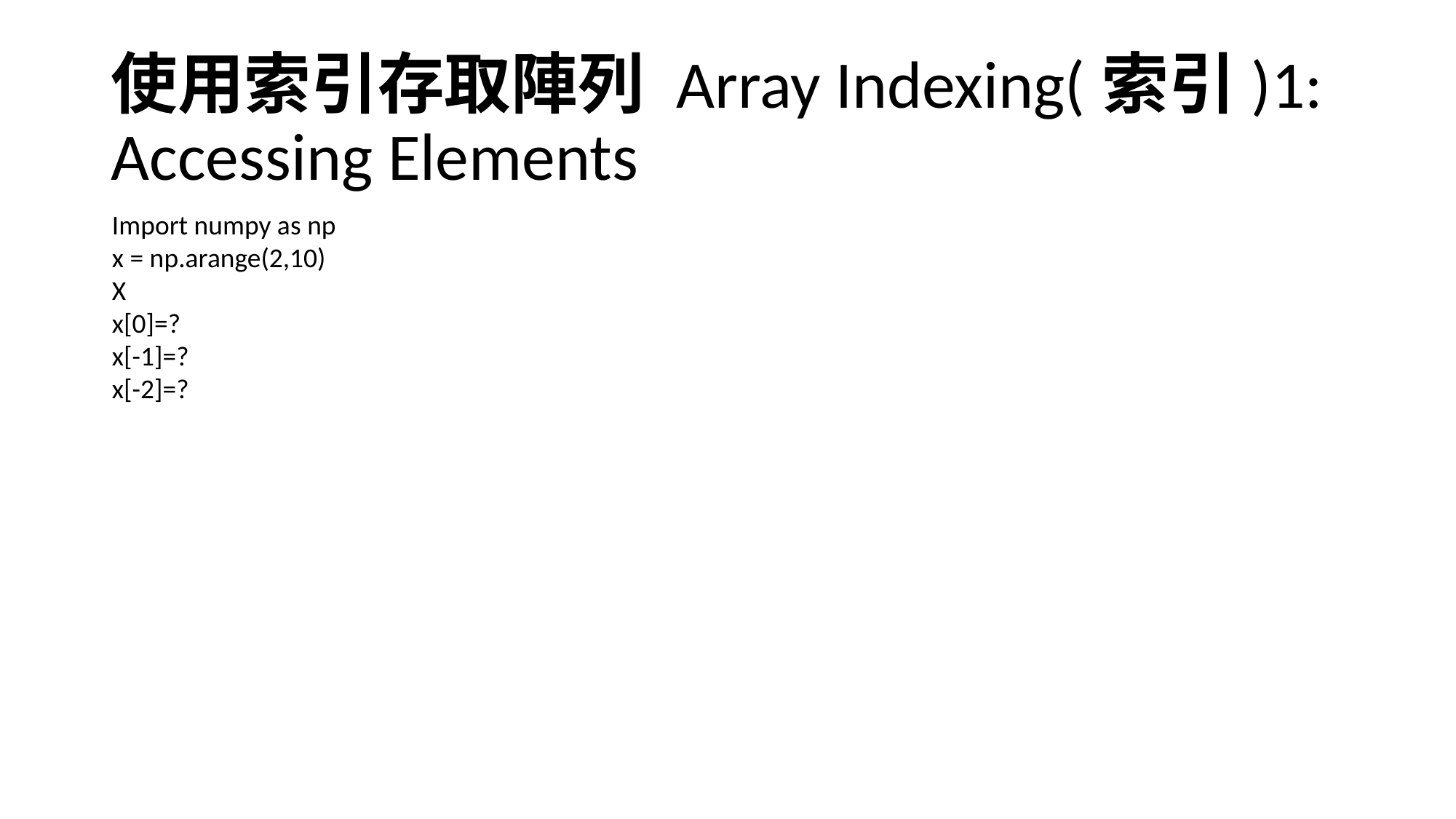

# 使用索引存取陣列 Array Indexing(索引)1: Accessing Elements
Import numpy as np
x = np.arange(2,10)
X
x[0]=?
x[-1]=?
x[-2]=?